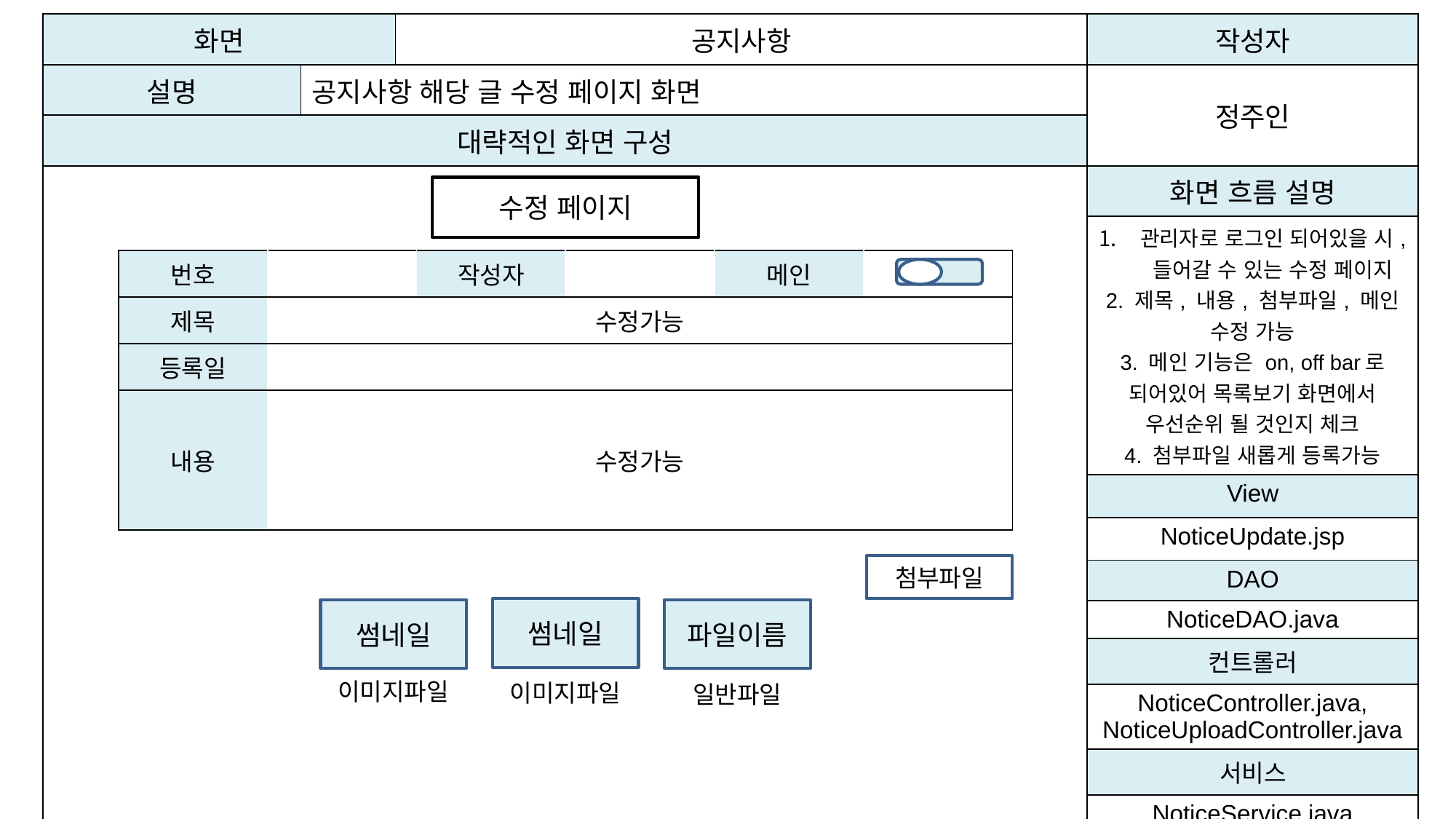

| 화면 |  | 공지사항 | 작성자 |
| --- | --- | --- | --- |
| 설명 | 공지사항 해당 글 수정 페이지 화면 |  | 정주인 |
| 대략적인 화면 구성 |  |  |  |
|  |  |  | 화면 흐름 설명 |
|  |  |  | 관리자로 로그인 되어있을 시, 들어갈 수 있는 수정 페이지 2. 제목, 내용, 첨부파일, 메인 수정 가능 3. 메인 기능은 on, off bar로 되어있어 목록보기 화면에서 우선순위 될 것인지 체크 4. 첨부파일 새롭게 등록가능 |
|  |  |  | View |
|  |  |  | NoticeUpdate.jsp |
|  |  |  | DAO |
|  |  |  | NoticeDAO.java |
|  |  |  | 컨트롤러 |
|  |  |  | NoticeController.java, NoticeUploadController.java |
|  |  |  | 서비스 |
|  |  |  | NoticeService.java |
수정 페이지
| 번호 |  | 작성자 |  | 메인 |  |
| --- | --- | --- | --- | --- | --- |
| 제목 | 수정가능 |  |  |  |  |
| 등록일 |  |  |  |  |  |
| 내용 | 수정가능 |  |  |  |  |

첨부파일
썸네일
이미지파일
썸네일
이미지파일
파일이름
일반파일